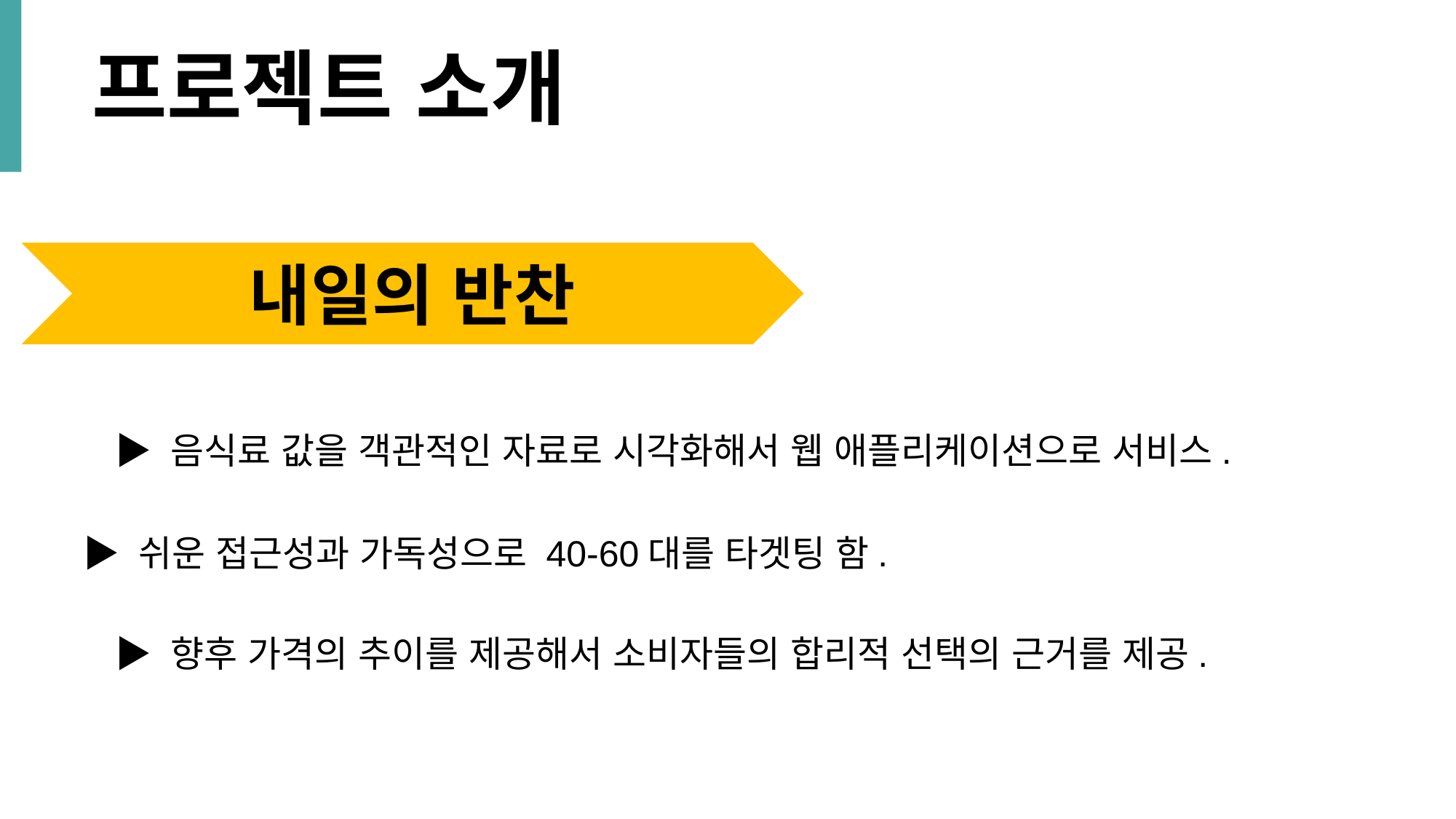

프로젝트 소개

내일의 반찬
▶ 음식료 값을 객관적인 자료로 시각화해서 웹 애플리케이션으로 서비스.
▶ 쉬운 접근성과 가독성으로 40-60대를 타겟팅 함.
▶ 향후 가격의 추이를 제공해서 소비자들의 합리적 선택의 근거를 제공.